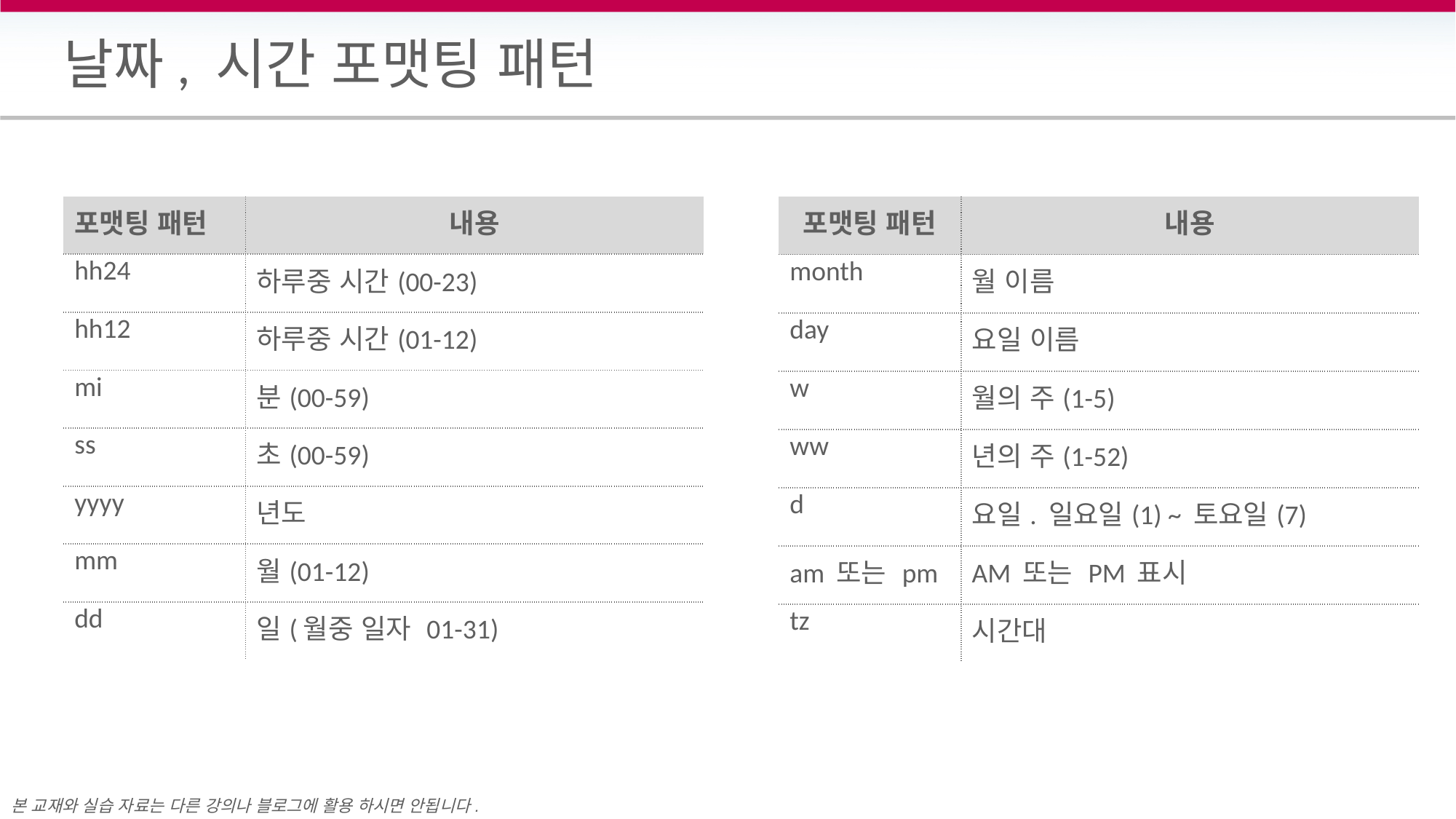

# 날짜, 시간 포맷팅 패턴
| 포맷팅 패턴 | 내용 |
| --- | --- |
| month | 월 이름 |
| day | 요일 이름 |
| w | 월의 주(1-5) |
| ww | 년의 주(1-52) |
| d | 요일. 일요일(1) ~ 토요일(7) |
| am 또는 pm | AM 또는 PM 표시 |
| tz | 시간대 |
| 포맷팅 패턴 | 내용 |
| --- | --- |
| hh24 | 하루중 시간(00-23) |
| hh12 | 하루중 시간(01-12) |
| mi | 분(00-59) |
| ss | 초(00-59) |
| yyyy | 년도 |
| mm | 월(01-12) |
| dd | 일(월중 일자 01-31) |